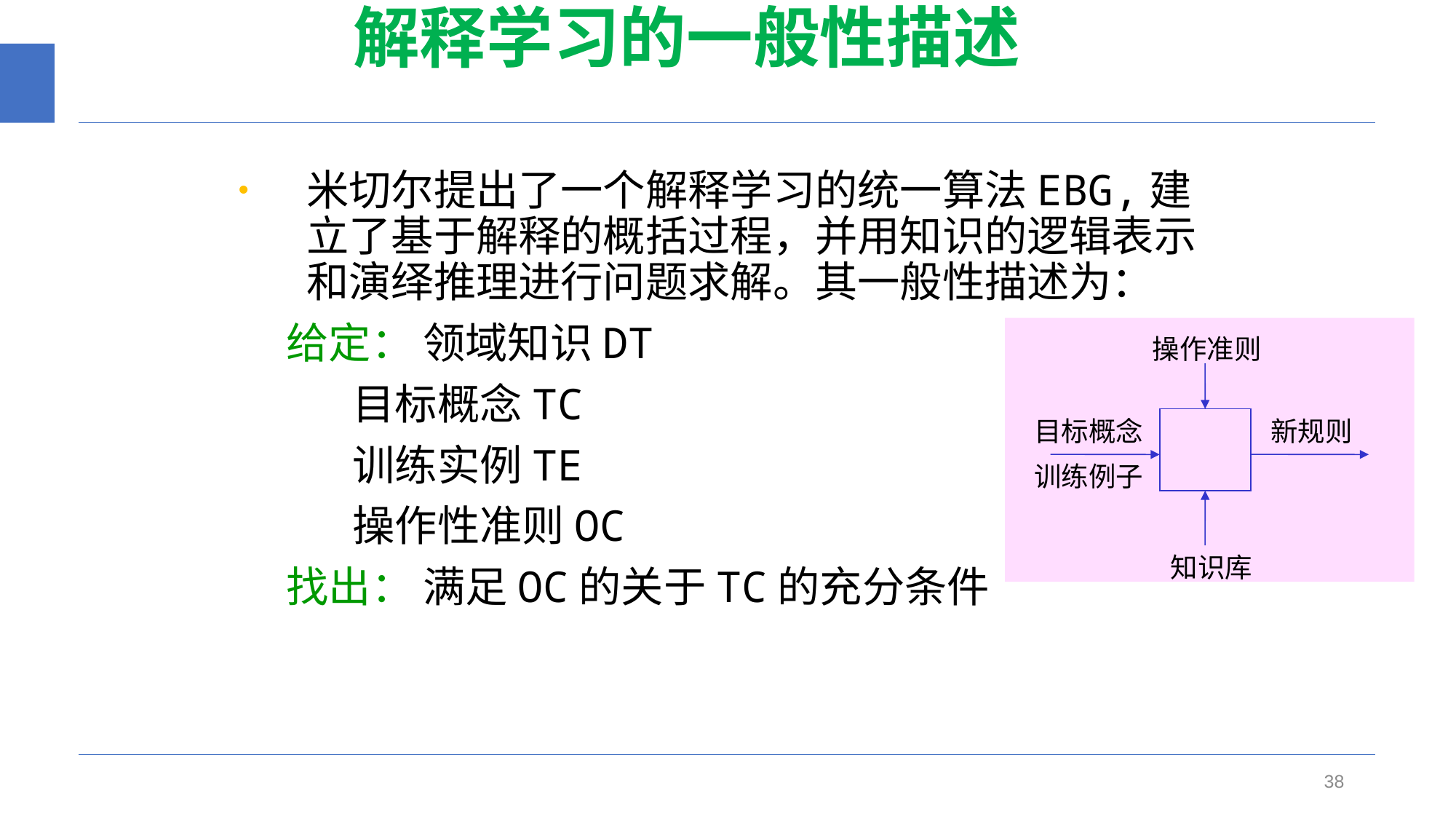

# 解释学习的一般性描述
米切尔提出了一个解释学习的统一算法EBG,建立了基于解释的概括过程，并用知识的逻辑表示和演绎推理进行问题求解。其一般性描述为：
    给定： 领域知识DT
           目标概念TC
           训练实例TE
           操作性准则OC
    找出： 满足OC的关于TC的充分条件

操作准则

目标概念

新规则
训练例子

知识库
38